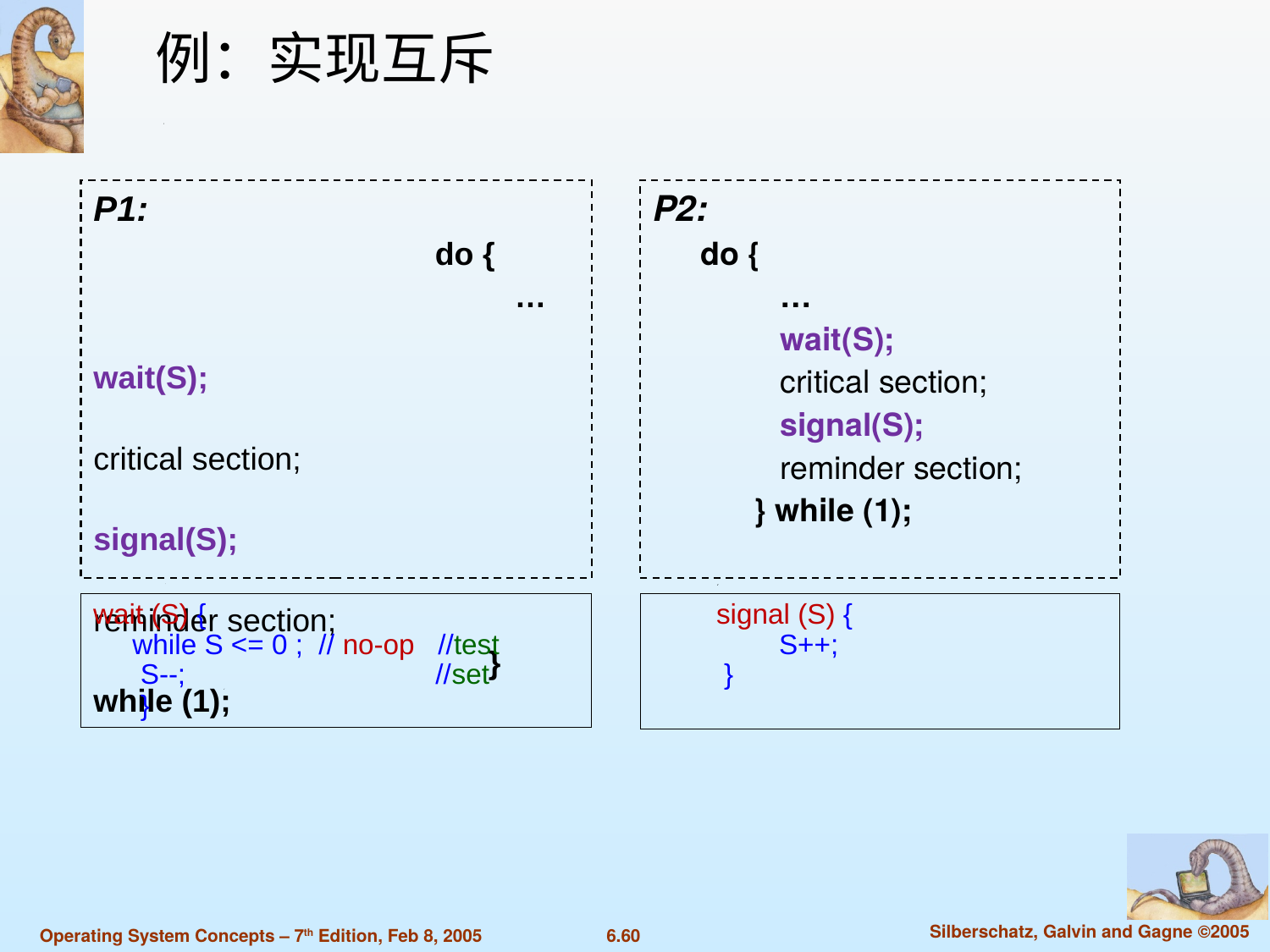

例：实现互斥
P1:
	do {
	         …
	         wait(S);
	         critical section;
	         signal(S);
	         reminder section;
	      } while (1);

P2:
	do {
	         …
	         wait(S);
	         critical section;
	         signal(S);
	         reminder section;
	      } while (1);

signal (S) {
        S++;
 }
wait (S) {
     while S <= 0 ;  // no-op   //test
      S--;                                //set
      }